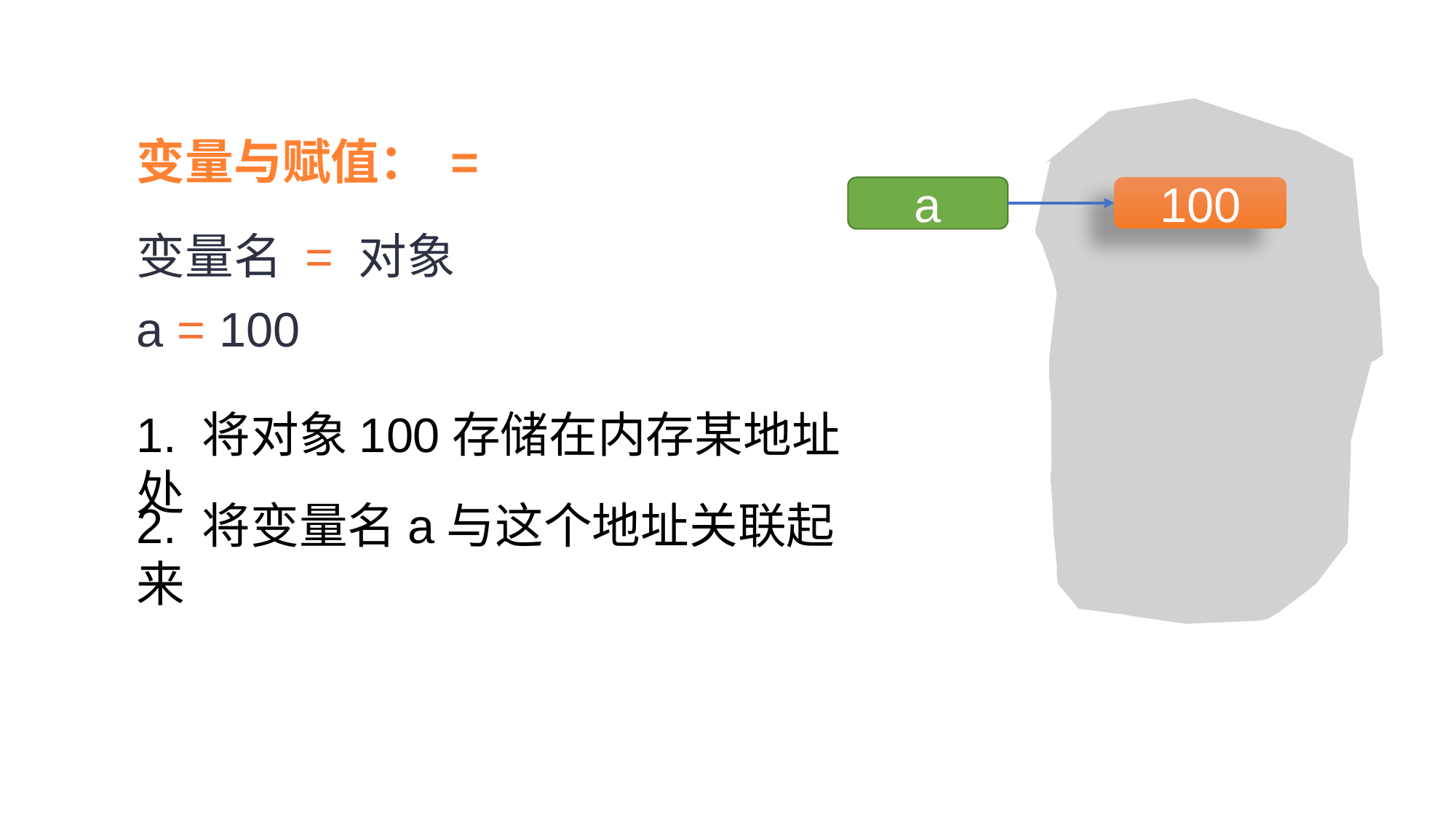

变量与赋值： =
a
100
变量名 = 对象
a = 100
1. 将对象100存储在内存某地址处
2. 将变量名a与这个地址关联起来